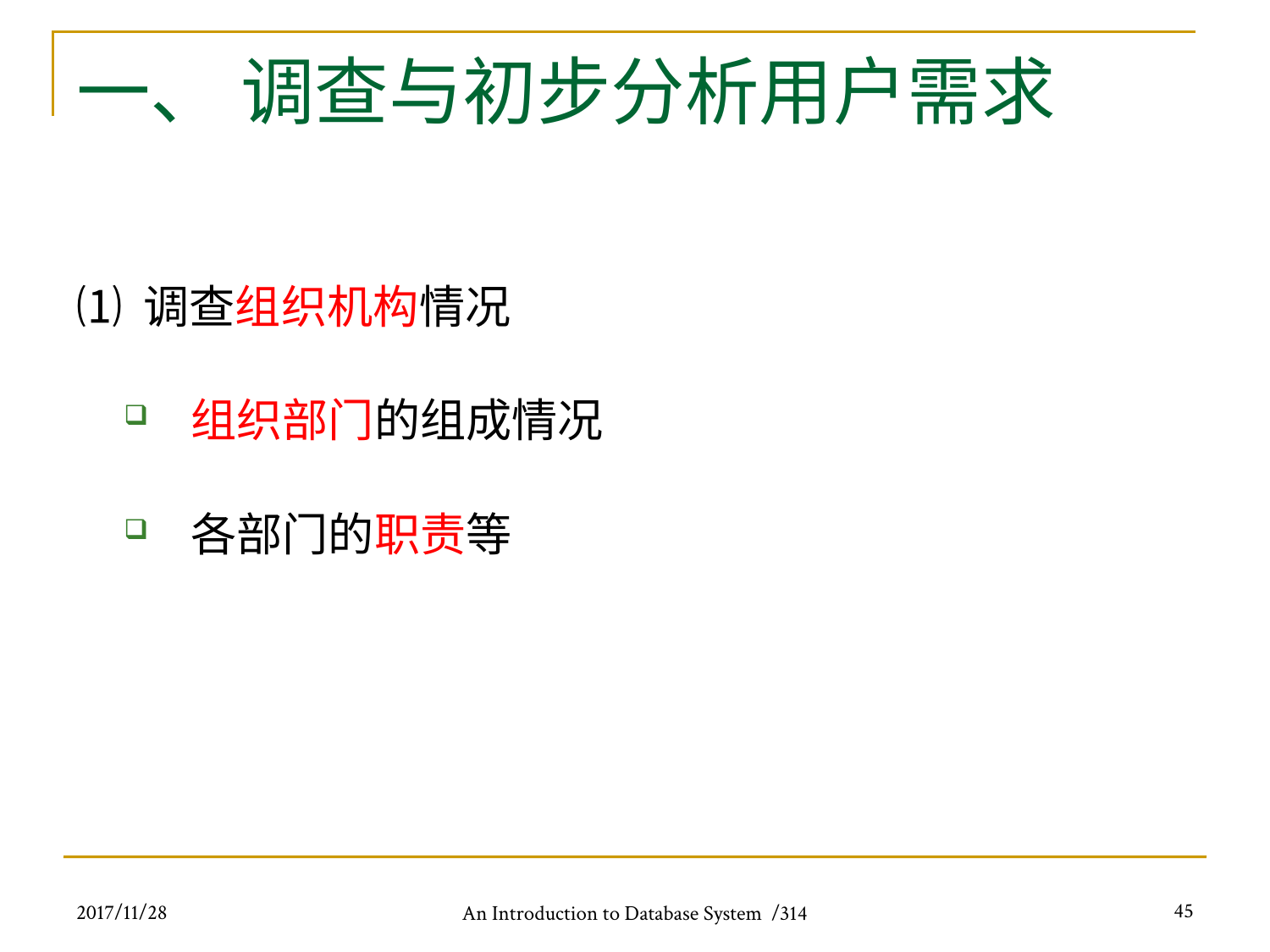

# 一、 调查与初步分析用户需求
⑴ 调查组织机构情况
 组织部门的组成情况
 各部门的职责等
2017/11/28
45
An Introduction to Database System  /314